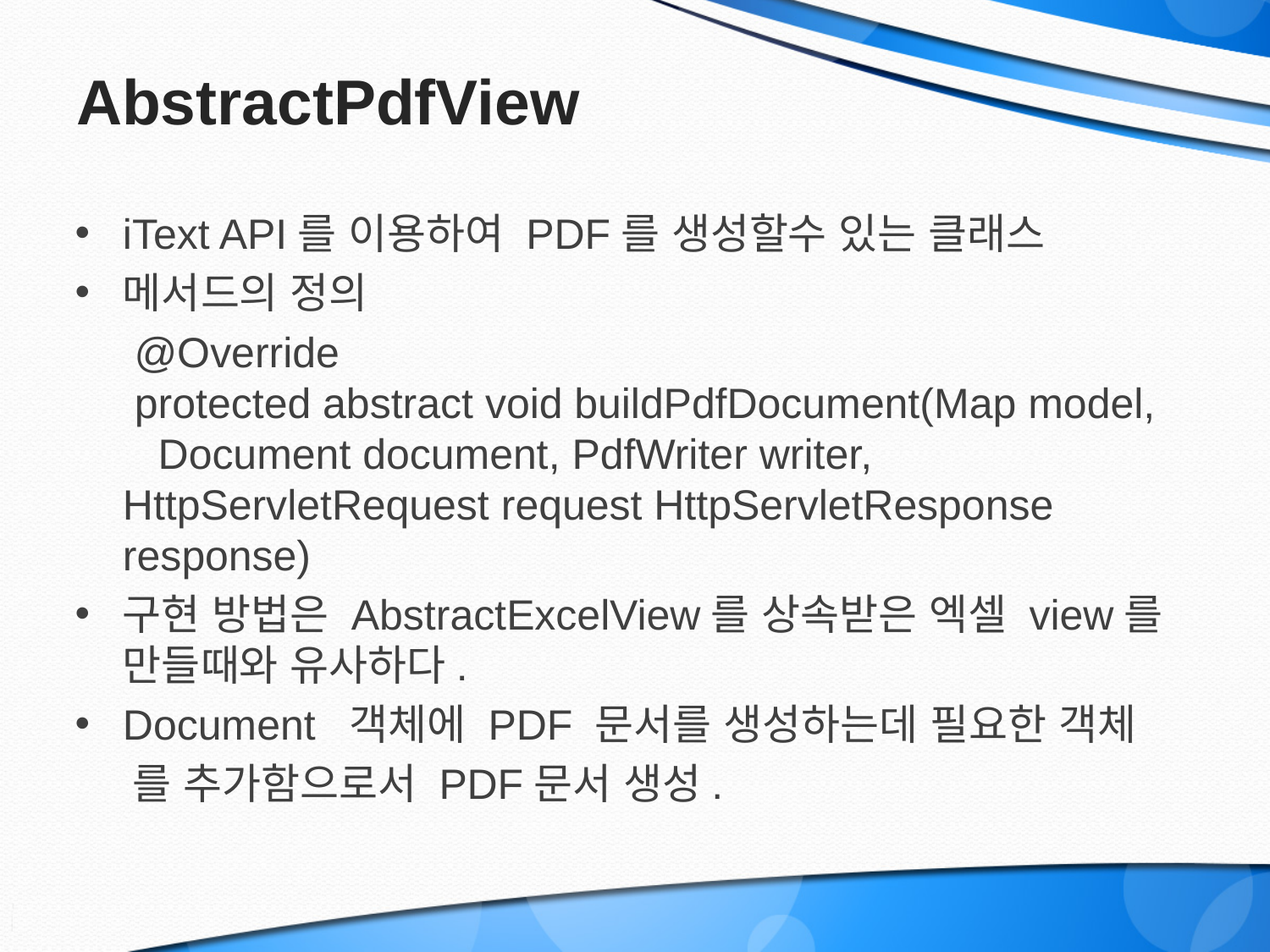

# AbstractPdfView
iText API를 이용하여 PDF를 생성할수 있는 클래스
메서드의 정의
     @Override
 protected abstract void buildPdfDocument(Map model,
   Document document, PdfWriter writer, HttpServletRequest request HttpServletResponse response)
구현 방법은 AbstractExcelView를 상속받은 엑셀 view를 만들때와 유사하다.
Document  객체에 PDF 문서를 생성하는데 필요한 객체
    를 추가함으로서 PDF문서 생성.